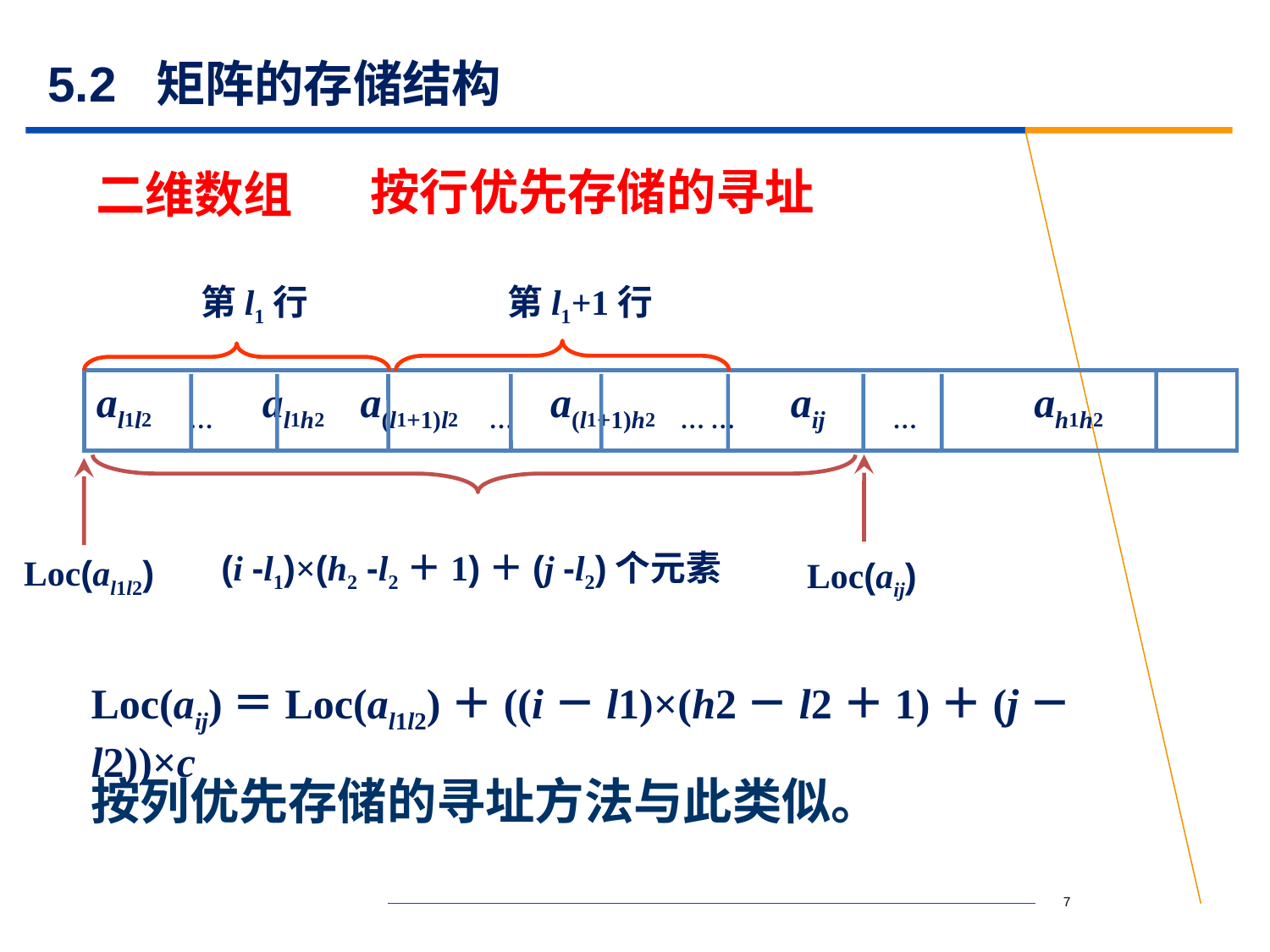

# 5.2  矩阵的存储结构

按行优先存储的寻址
二维数组

第l1行
第l1+1行
al1l2      …        al1h2       a(l1+1)l2     …      a(l1+1)h2    … …         aij           …                   ah1h2

Loc(aij)

Loc(al1l2)
(i -l1)×(h2 -l2＋1)＋(j -l2)个元素
Loc(aij)＝Loc(al1l2)＋((i－l1)×(h2－l2＋1)＋(j－l2))×c
按列优先存储的寻址方法与此类似。